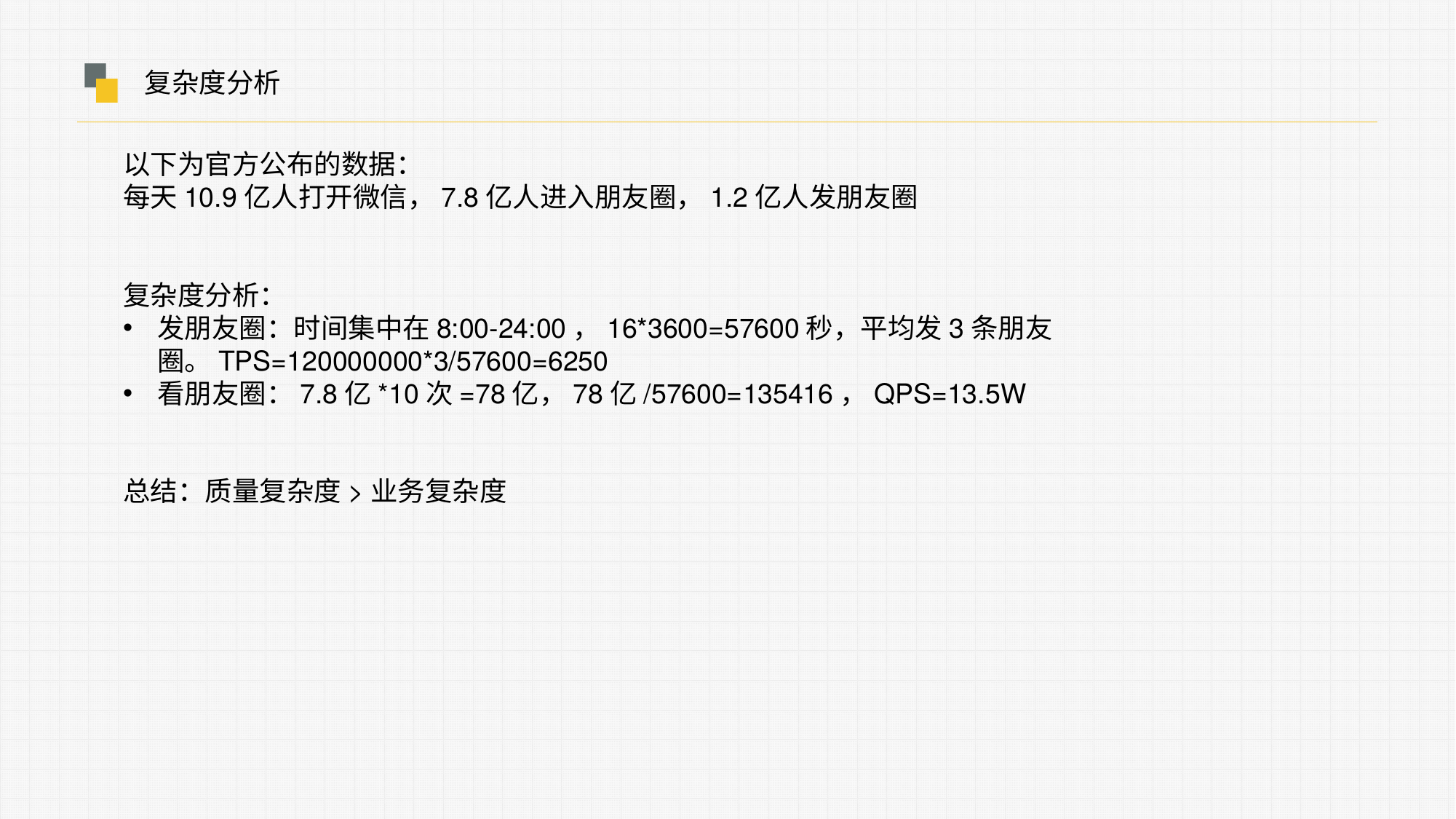

复杂度分析

以下为官方公布的数据：
每天10.9亿人打开微信，7.8亿人进入朋友圈，1.2亿人发朋友圈
复杂度分析：
发朋友圈：时间集中在8:00-24:00，16*3600=57600秒，平均发3条朋友圈。TPS=120000000*3/57600=6250
看朋友圈：7.8亿*10次=78亿，78亿/57600=135416，QPS=13.5W
总结：质量复杂度>业务复杂度